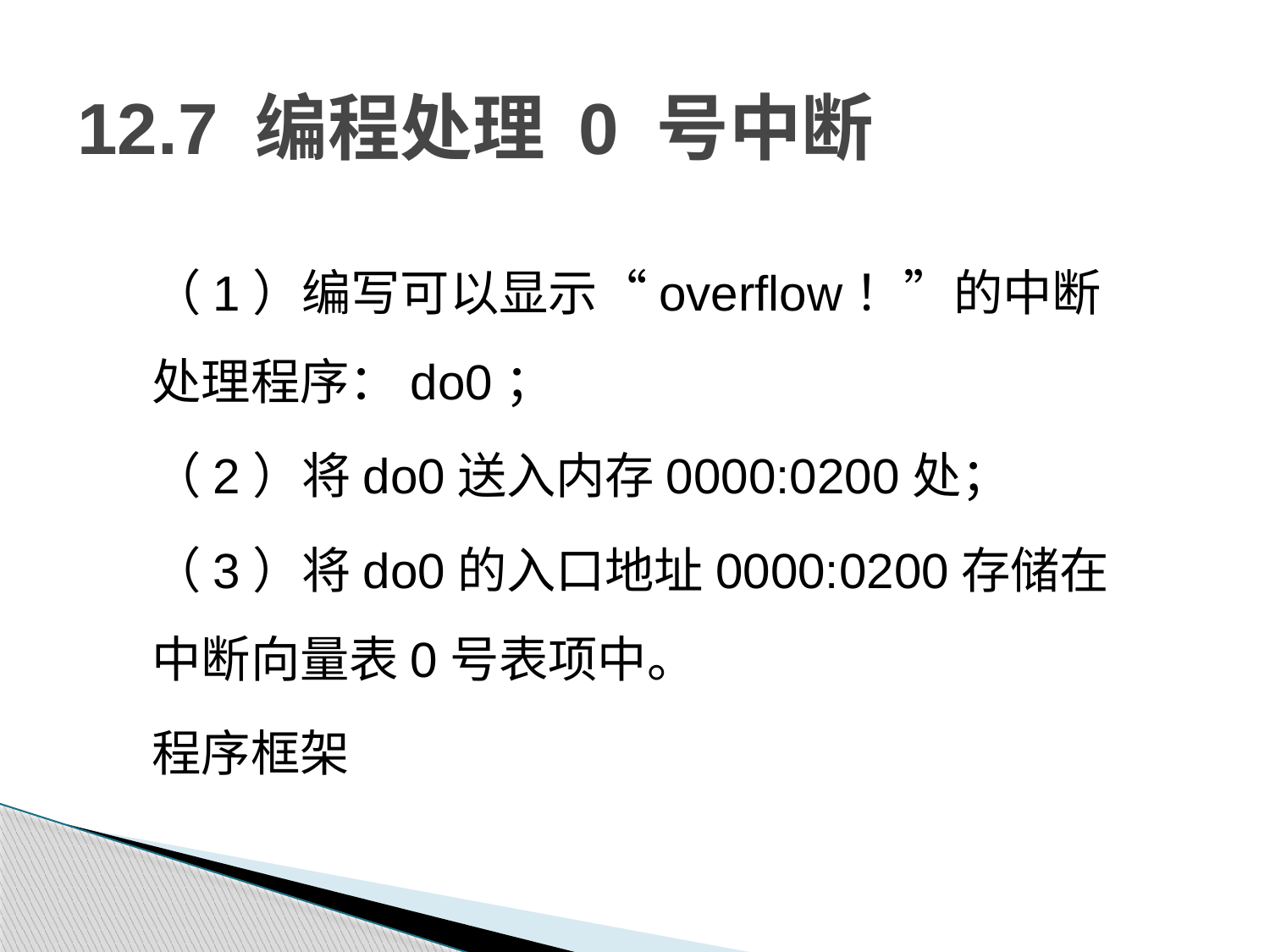

# 12.7 编程处理 0 号中断
（1）编写可以显示“overflow！”的中断处理程序：do0；
（2）将do0送入内存0000:0200处；
（3）将do0的入口地址0000:0200存储在中断向量表0号表项中。
程序框架